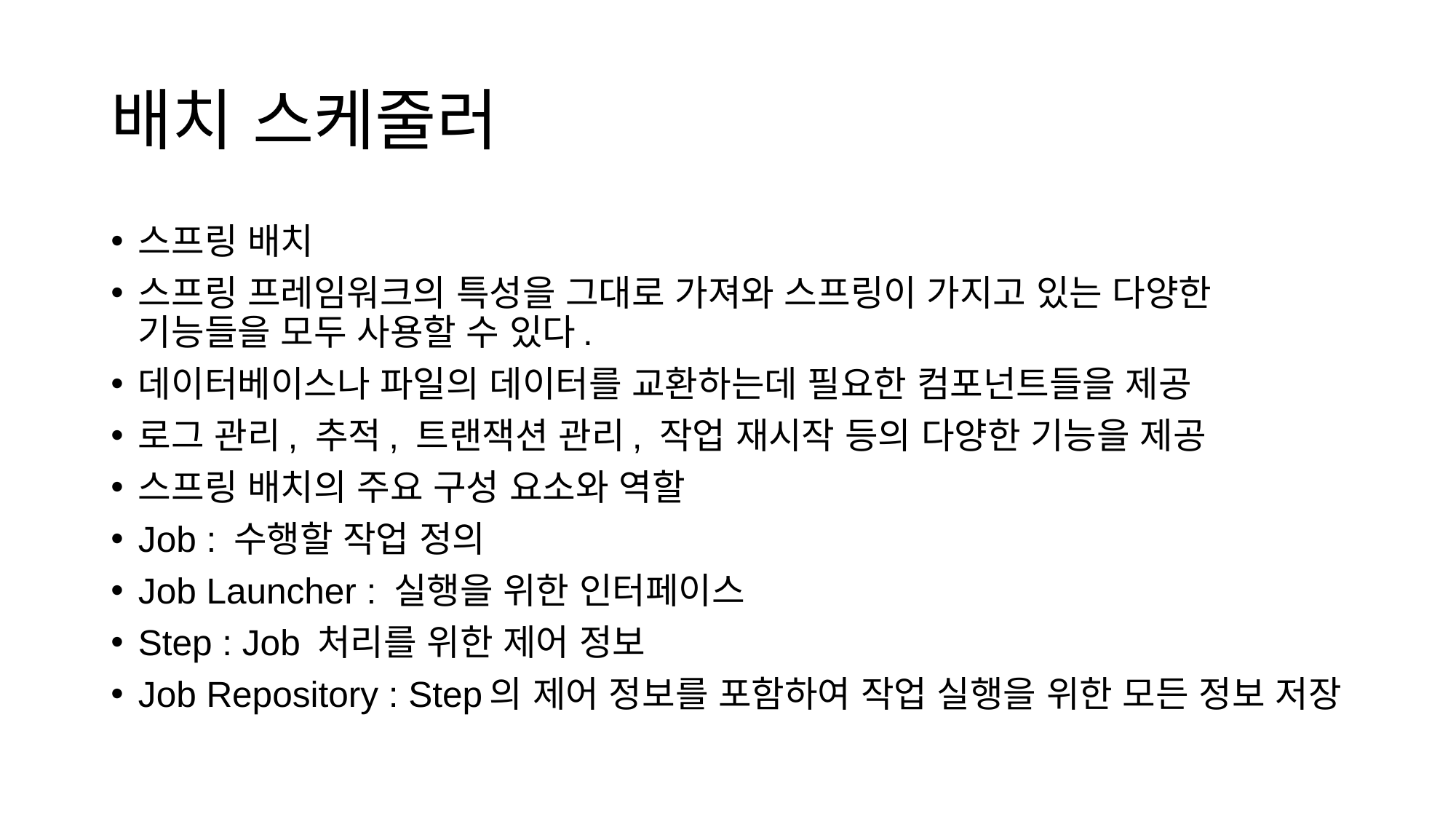

# 배치 스케줄러
스프링 배치
스프링 프레임워크의 특성을 그대로 가져와 스프링이 가지고 있는 다양한 기능들을 모두 사용할 수 있다.
데이터베이스나 파일의 데이터를 교환하는데 필요한 컴포넌트들을 제공
로그 관리, 추적, 트랜잭션 관리, 작업 재시작 등의 다양한 기능을 제공
스프링 배치의 주요 구성 요소와 역할
Job : 수행할 작업 정의
Job Launcher : 실행을 위한 인터페이스
Step : Job 처리를 위한 제어 정보
Job Repository : Step의 제어 정보를 포함하여 작업 실행을 위한 모든 정보 저장